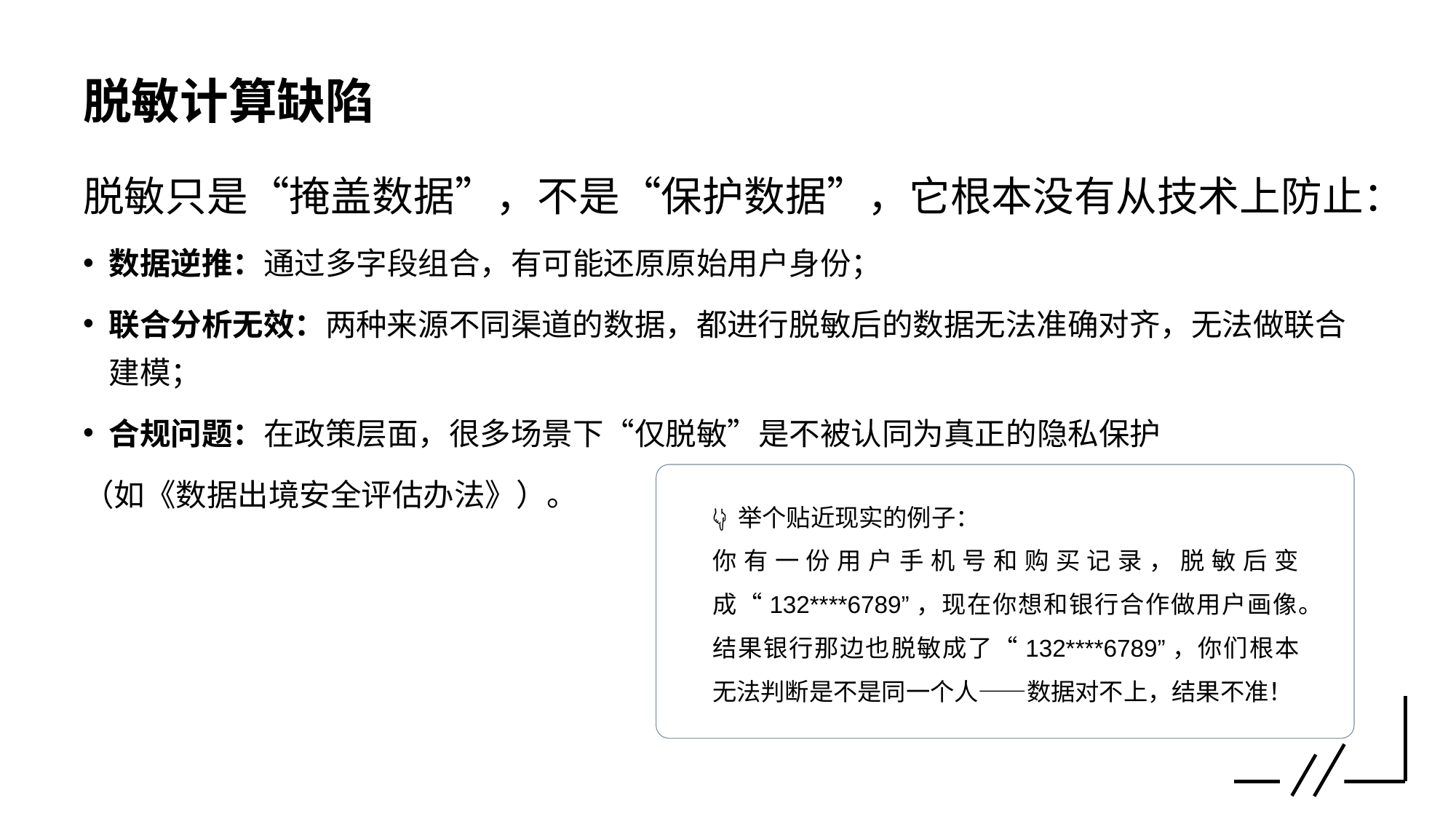

# 脱敏计算缺陷
脱敏只是“掩盖数据”，不是“保护数据”，它根本没有从技术上防止：
数据逆推：通过多字段组合，有可能还原原始用户身份；
联合分析无效：两种来源不同渠道的数据，都进行脱敏后的数据无法准确对齐，无法做联合建模；
合规问题：在政策层面，很多场景下“仅脱敏”是不被认同为真正的隐私保护
（如《数据出境安全评估办法》）。

👇 举个贴近现实的例子：
你有一份用户手机号和购买记录，脱敏后变成“132****6789”，现在你想和银行合作做用户画像。结果银行那边也脱敏成了“132****6789”，你们根本无法判断是不是同一个人——数据对不上，结果不准！